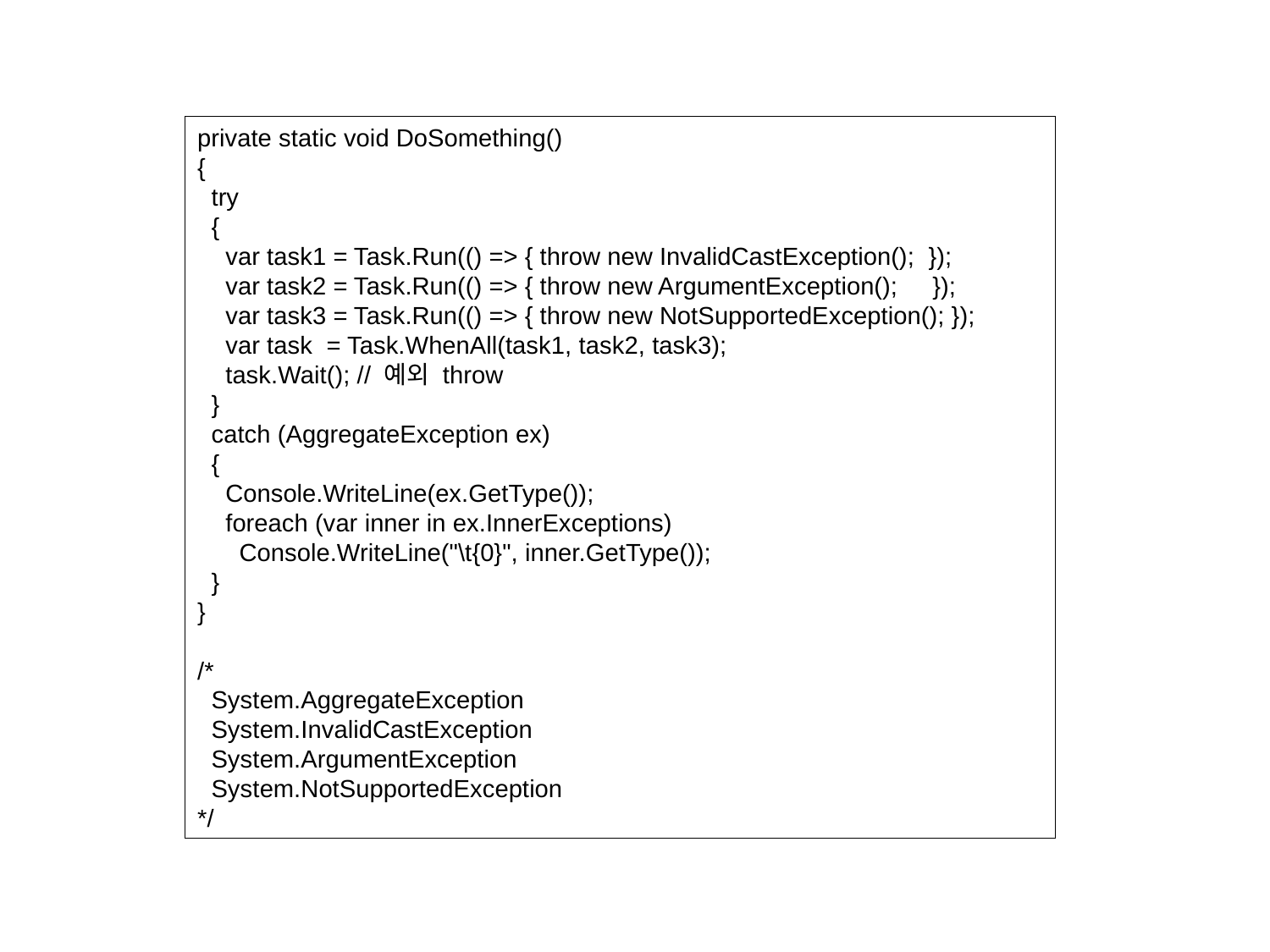

private static void DoSomething()
{
  try
  {
    var task1 = Task.Run(() => { throw new InvalidCastException();  });
    var task2 = Task.Run(() => { throw new ArgumentException();     });
    var task3 = Task.Run(() => { throw new NotSupportedException(); });
    var task  = Task.WhenAll(task1, task2, task3);
    task.Wait(); // 예외 throw
  }
  catch (AggregateException ex)
  {
    Console.WriteLine(ex.GetType());
    foreach (var inner in ex.InnerExceptions)
      Console.WriteLine("\t{0}", inner.GetType());
  }
}

/*
  System.AggregateException
  System.InvalidCastException
  System.ArgumentException
  System.NotSupportedException
*/